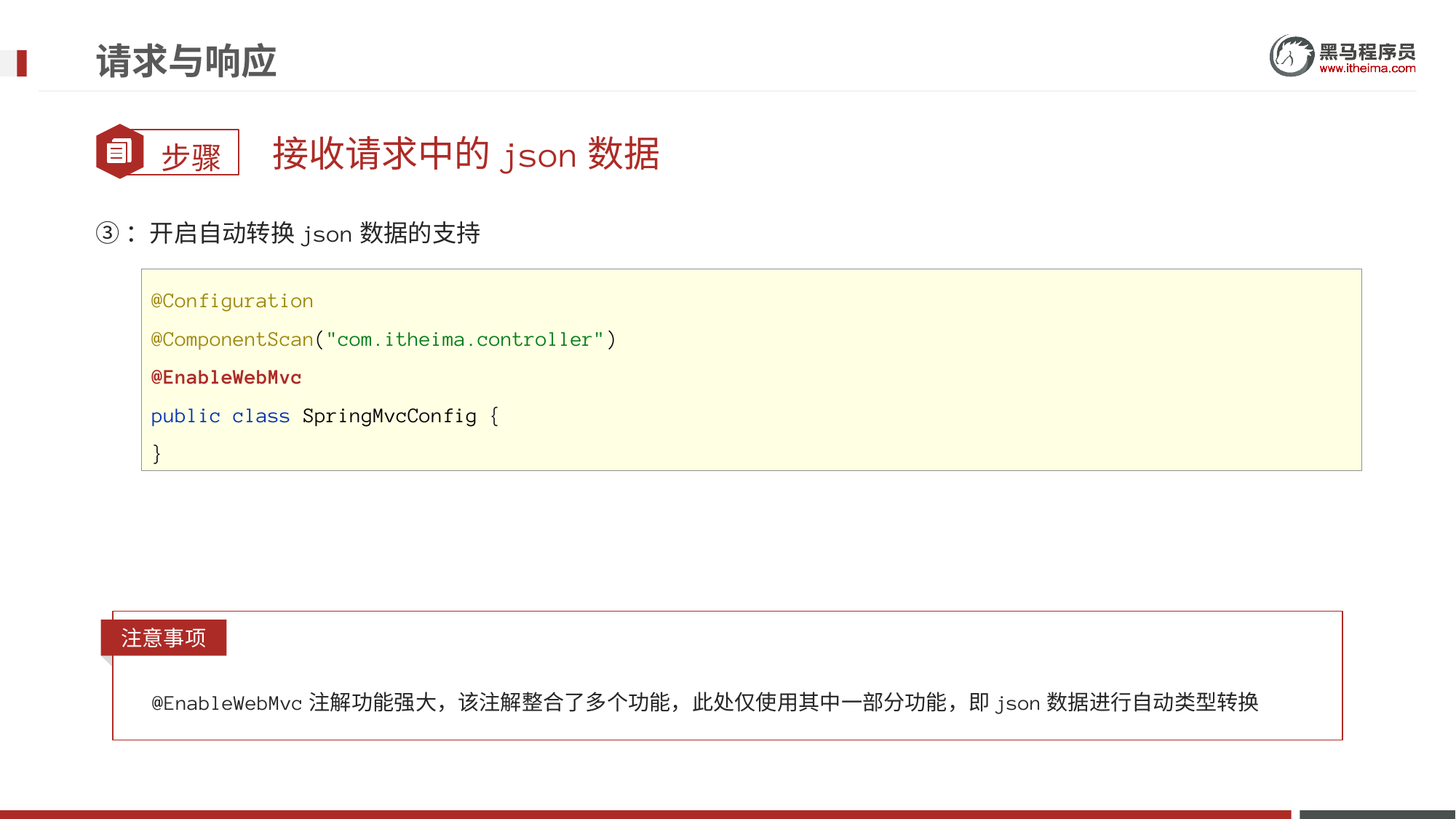

# 请求与响应
接收请求中的json数据
③：开启自动转换json数据的支持
@Configuration
@ComponentScan("com.itheima.controller")
@EnableWebMvc
public class SpringMvcConfig {
}
3
注意事项

@EnableWebMvc注解功能强大，该注解整合了多个功能，此处仅使用其中一部分功能，即json数据进行自动类型转换